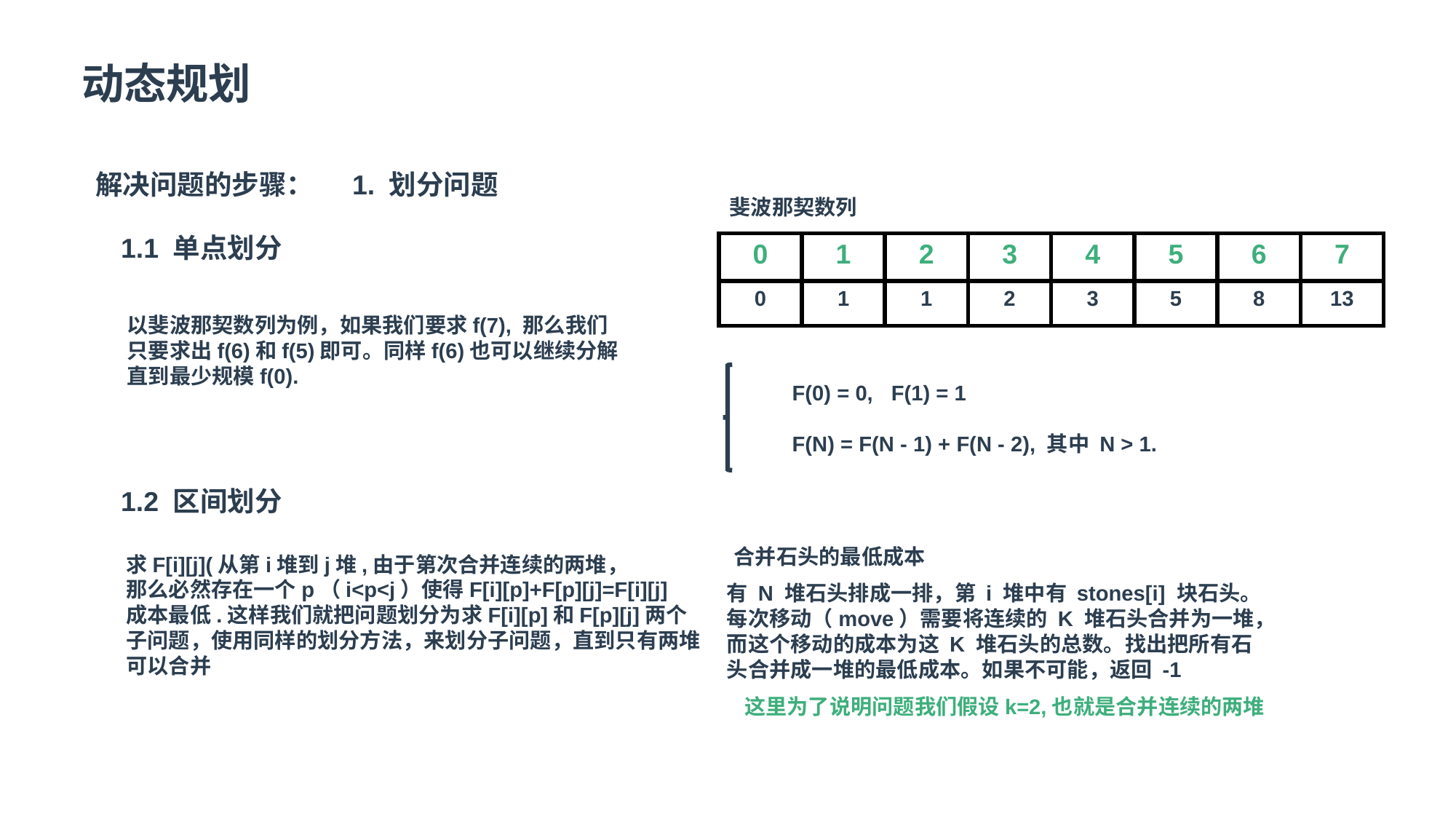

动态规划
解决问题的步骤：
1. 划分问题
斐波那契数列
1.1 单点划分
| 0 | 1 | 2 | 3 | 4 | 5 | 6 | 7 |
| --- | --- | --- | --- | --- | --- | --- | --- |
| 0 | 1 | 1 | 2 | 3 | 5 | 8 | 13 |
以斐波那契数列为例，如果我们要求f(7), 那么我们
只要求出f(6)和f(5)即可。同样f(6)也可以继续分解
直到最少规模f(0).

F(0) = 0,   F(1) = 1

F(N) = F(N - 1) + F(N - 2), 其中 N > 1.
1.2 区间划分
合并石头的最低成本
求F[i][j](从第i堆到j堆,由于第次合并连续的两堆，
那么必然存在一个p（i<p<j）使得F[i][p]+F[p][j]=F[i][j]
成本最低.这样我们就把问题划分为求F[i][p]和F[p][j]两个
子问题，使用同样的划分方法，来划分子问题，直到只有两堆
可以合并
有 N 堆石头排成一排，第 i 堆中有 stones[i] 块石头。
每次移动（move）需要将连续的 K 堆石头合并为一堆，
而这个移动的成本为这 K 堆石头的总数。找出把所有石
头合并成一堆的最低成本。如果不可能，返回 -1
这里为了说明问题我们假设k=2,也就是合并连续的两堆